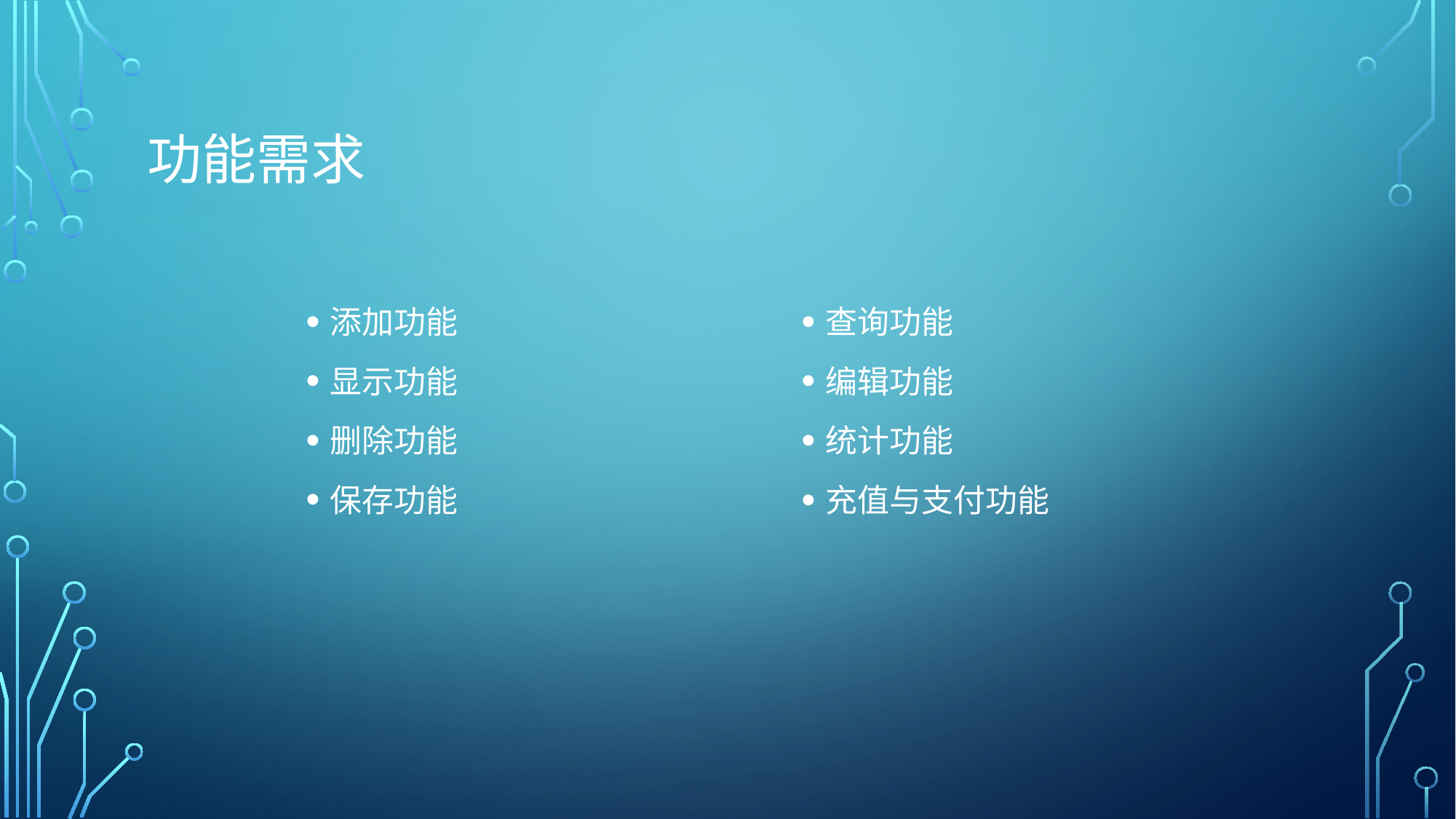

# 功能需求
添加功能
显示功能
删除功能
保存功能

查询功能
编辑功能
统计功能
充值与支付功能